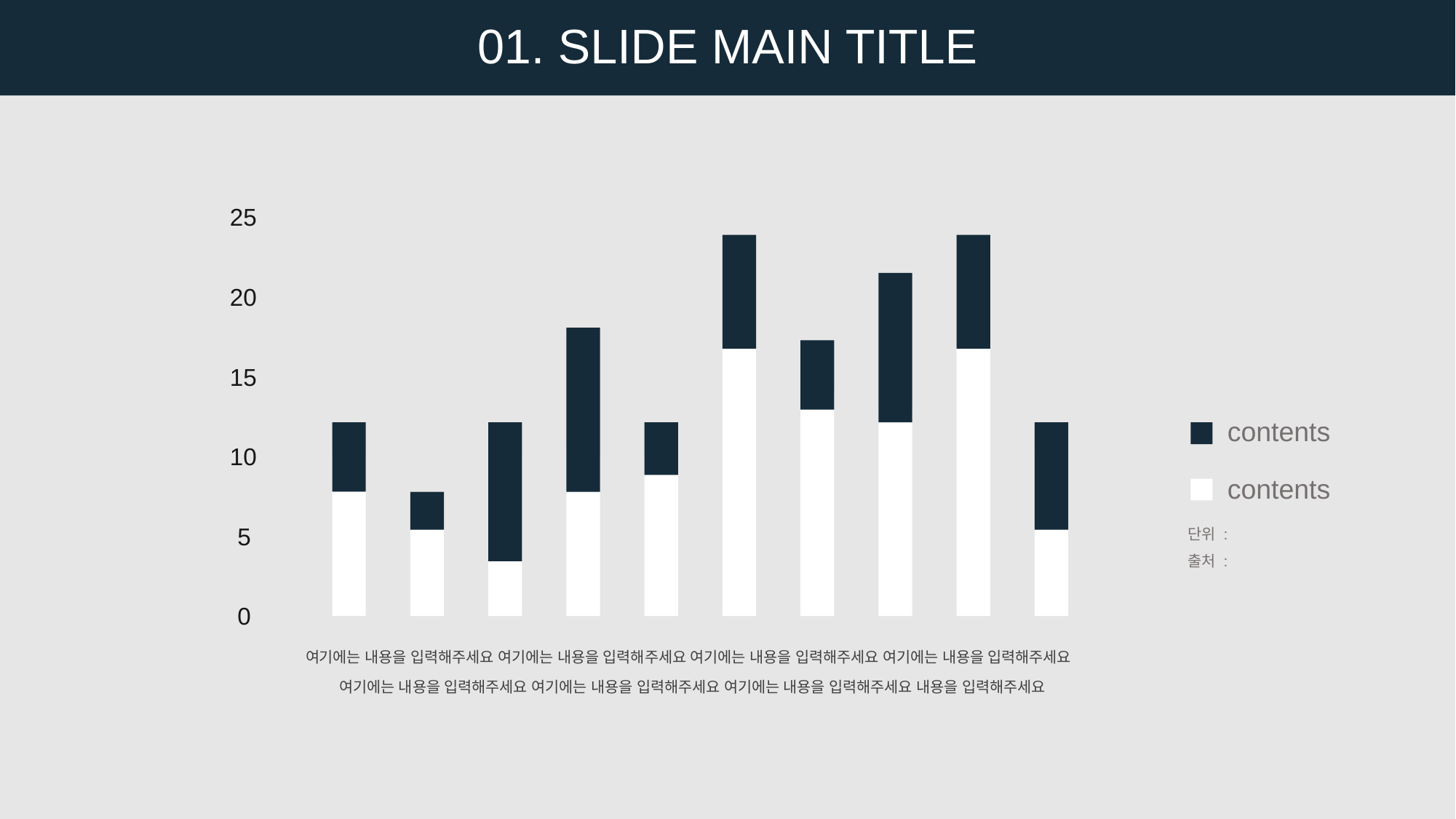

01. SLIDE MAIN TITLE
25

20

15

contents

10

contents

5
단위 :
출처 :
0
여기에는 내용을 입력해주세요 여기에는 내용을 입력해주세요 여기에는 내용을 입력해주세요 여기에는 내용을 입력해주세요
여기에는 내용을 입력해주세요 여기에는 내용을 입력해주세요 여기에는 내용을 입력해주세요 내용을 입력해주세요